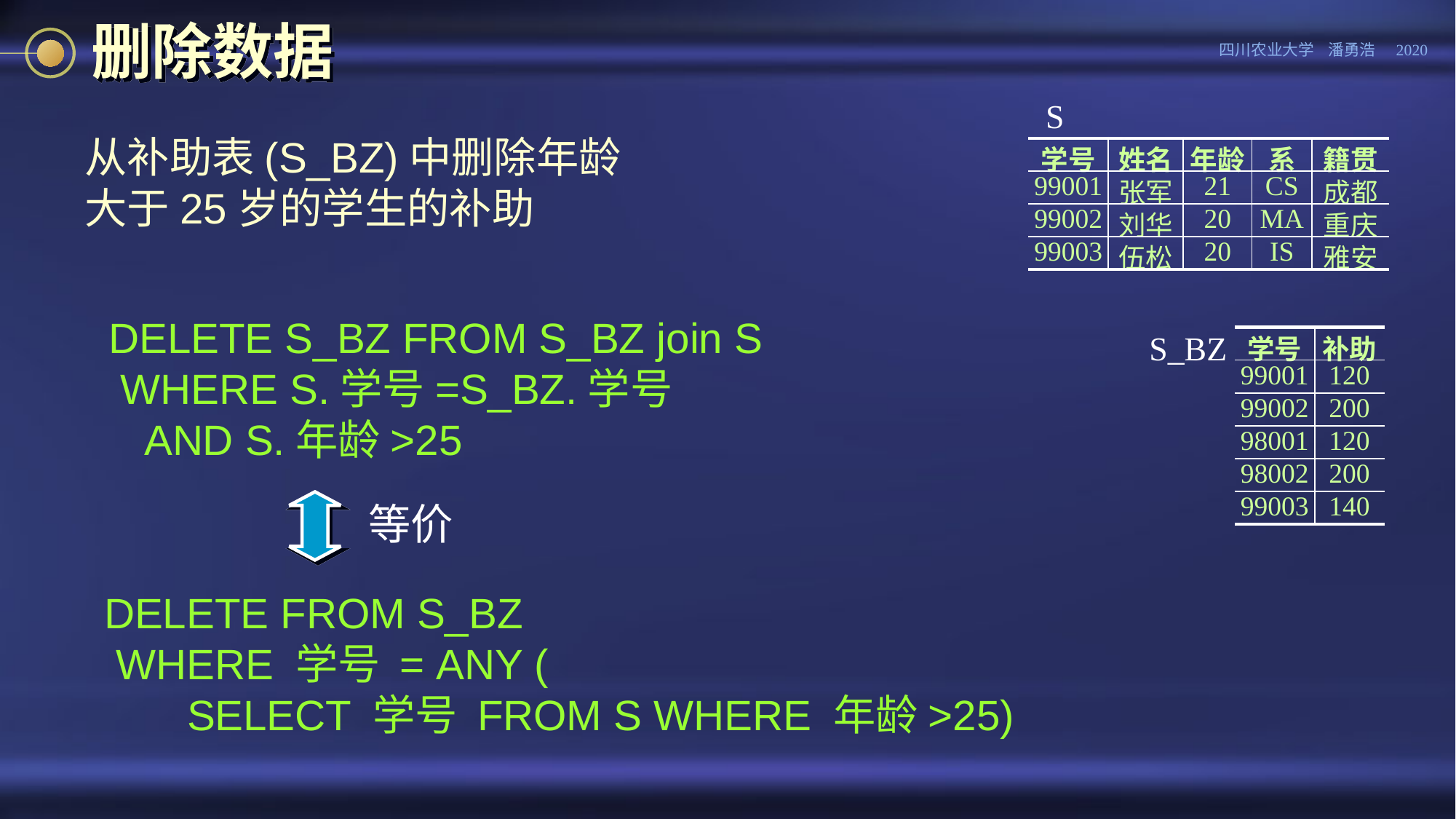

# 删除数据
S
从补助表(S_BZ)中删除年龄大于25岁的学生的补助
| 学号 | 姓名 | 年龄 | 系 | 籍贯 |
| --- | --- | --- | --- | --- |
| 99001 | 张军 | 21 | CS | 成都 |
| 99002 | 刘华 | 20 | MA | 重庆 |
| 99003 | 伍松 | 20 | IS | 雅安 |
DELETE S_BZ FROM S_BZ join S
 WHERE S.学号=S_BZ.学号
   AND S.年龄>25
S_BZ
| 学号 | 补助 |
| --- | --- |
| 99001 | 120 |
| 99002 | 200 |
| 98001 | 120 |
| 98002 | 200 |
| 99003 | 140 |

等价
DELETE FROM S_BZ
 WHERE 学号 = ANY (
       SELECT 学号 FROM S WHERE 年龄>25)